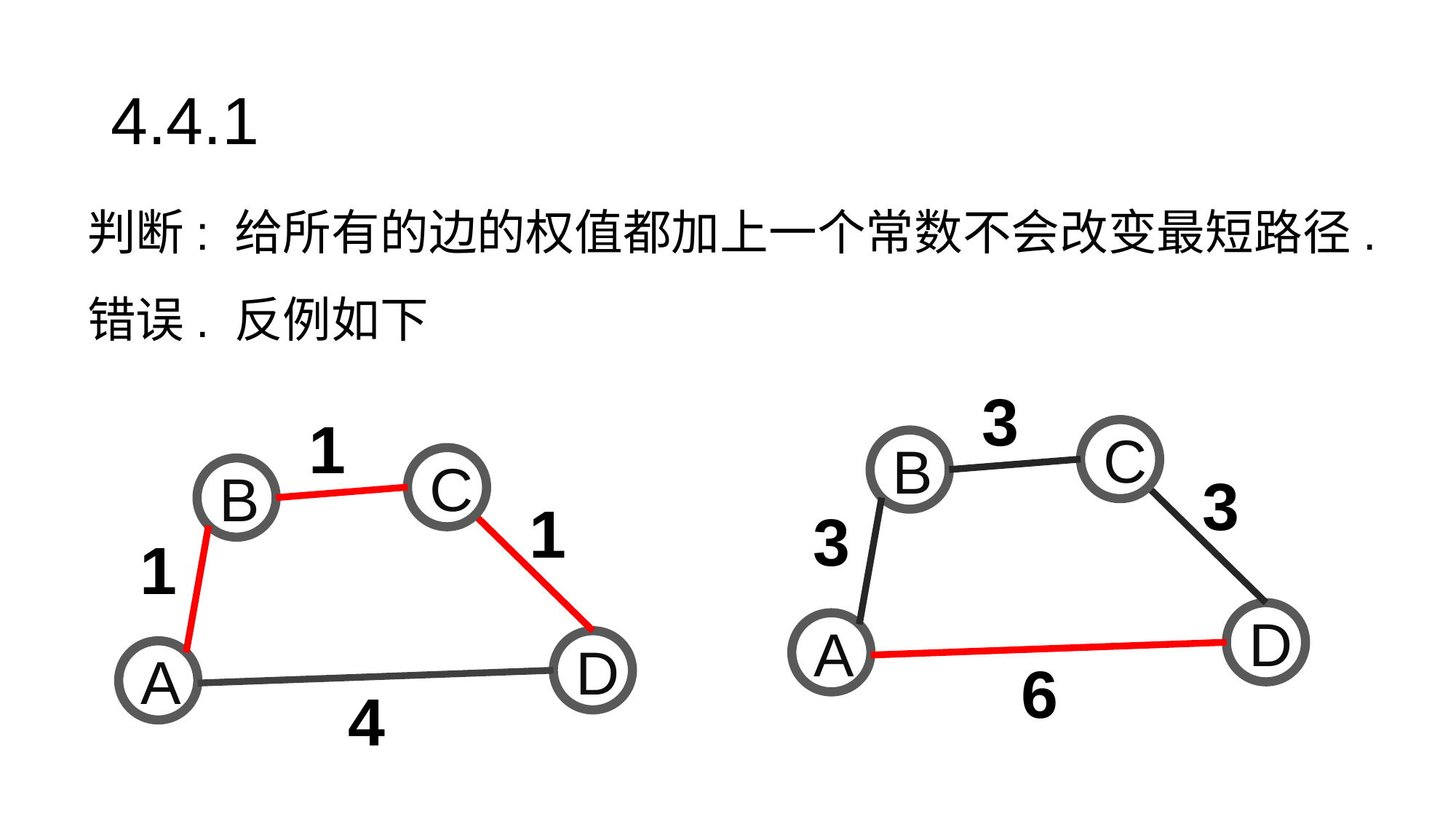

# 4.4.1
判断: 给所有的边的权值都加上一个常数不会改变最短路径.
错误. 反例如下
3
1
C
B
C
B
3
1
3
1
D
A
D
A
6
4